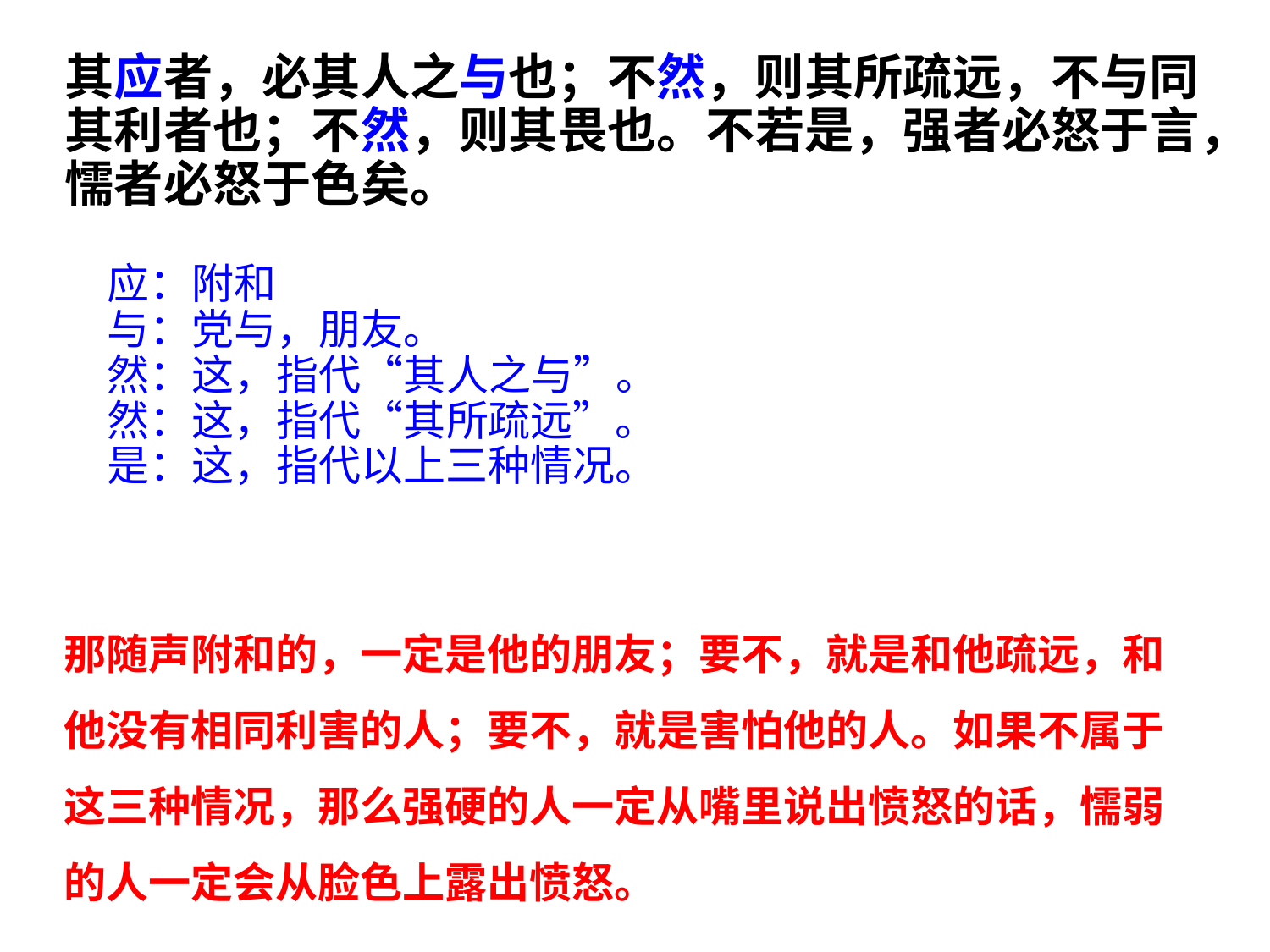

其应者，必其人之与也；不然，则其所疏远，不与同其利者也；不然，则其畏也。不若是，强者必怒于言，懦者必怒于色矣。
应：附和
与：党与，朋友。
然：这，指代“其人之与”。
然：这，指代“其所疏远”。
是：这，指代以上三种情况。
那随声附和的，一定是他的朋友；要不，就是和他疏远，和他没有相同利害的人；要不，就是害怕他的人。如果不属于这三种情况，那么强硬的人一定从嘴里说出愤怒的话，懦弱的人一定会从脸色上露出愤怒。